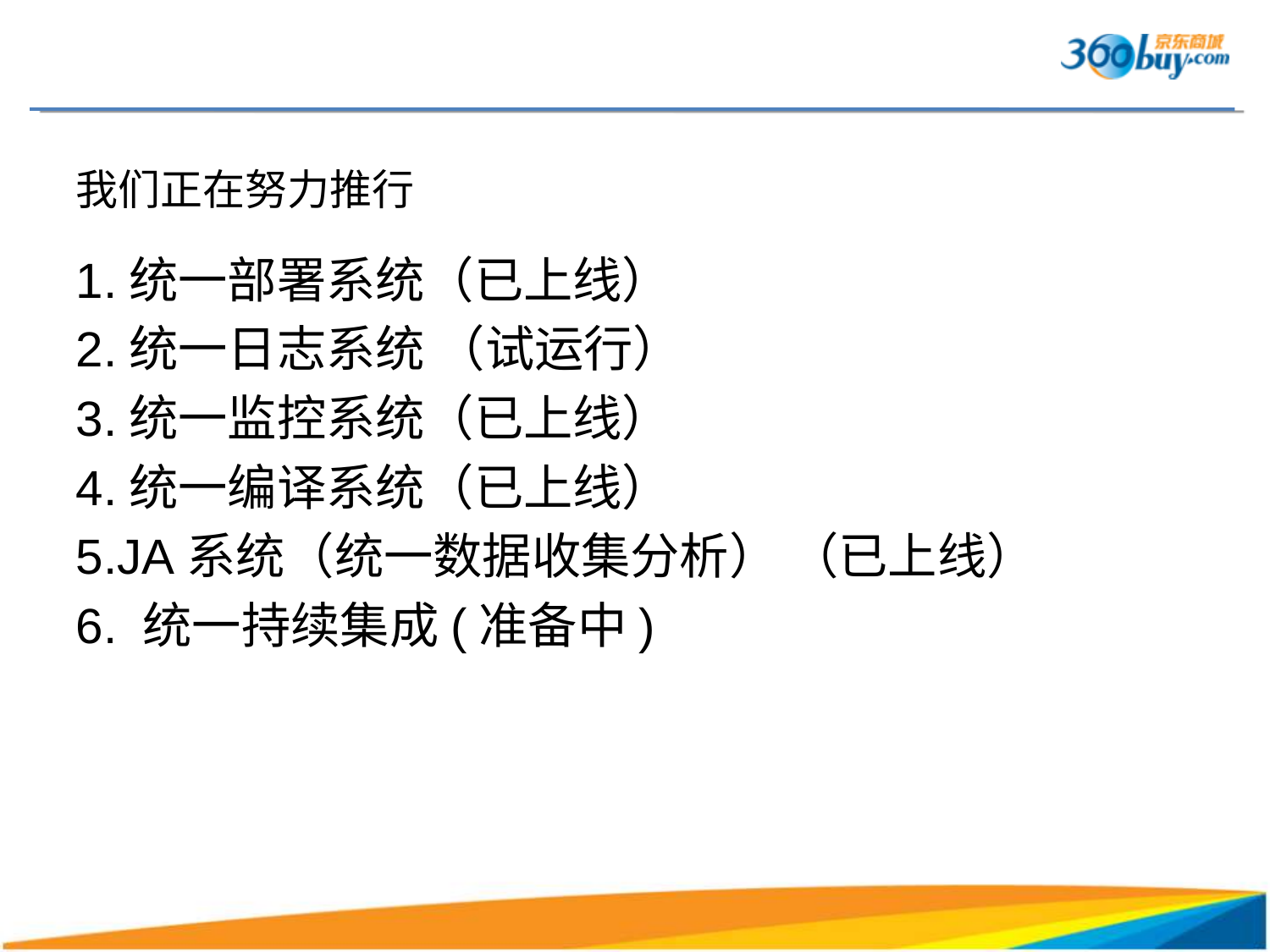

我们正在努力推行
1.统一部署系统（已上线）
2.统一日志系统 （试运行）
3.统一监控系统（已上线）
4.统一编译系统（已上线）
5.JA系统（统一数据收集分析） （已上线）
6. 统一持续集成(准备中)